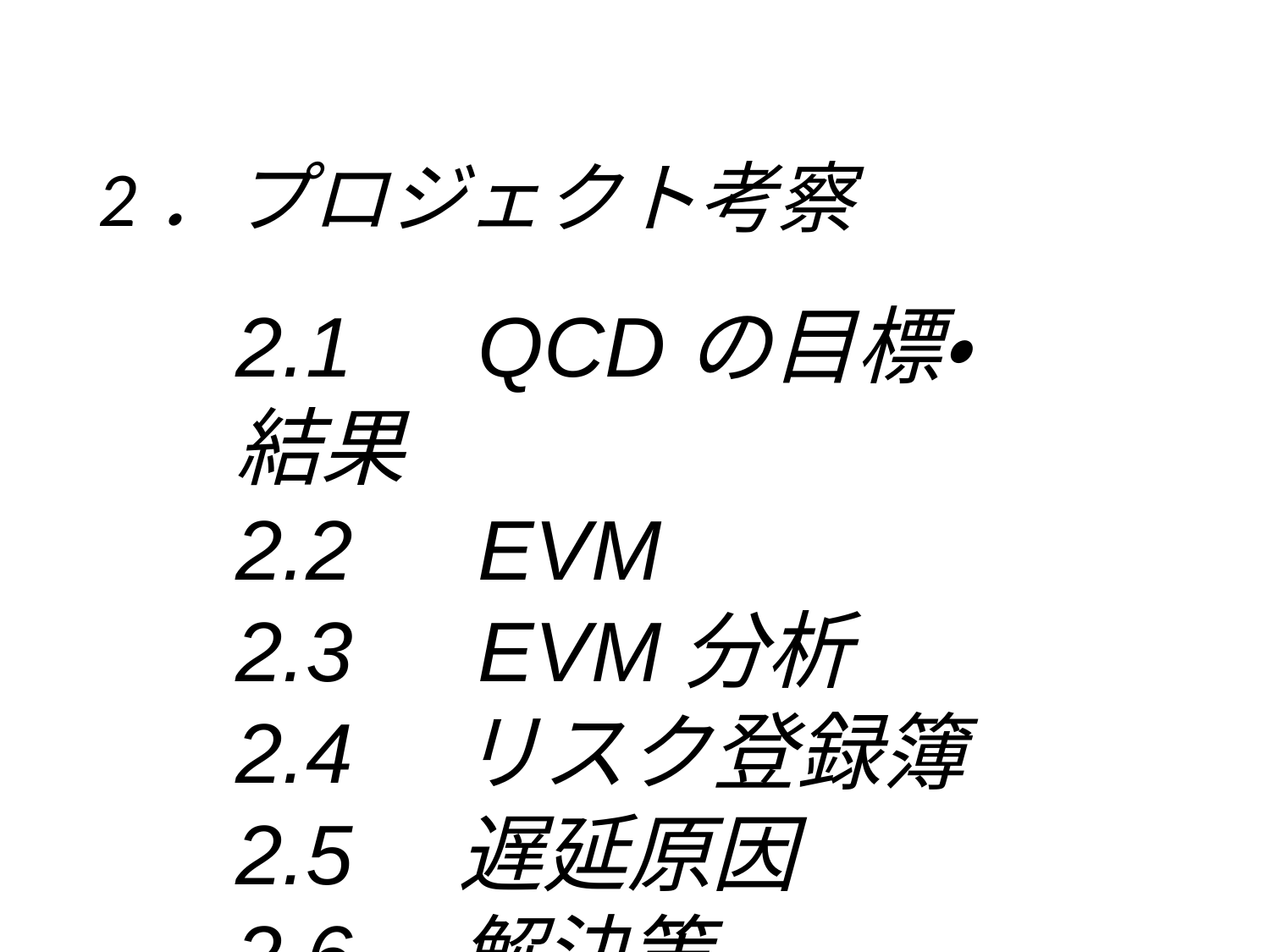

# 2．プロジェクト考察
2.1　QCDの目標・結果
2.2　EVM
2.3　EVM分析
2.4　リスク登録簿
2.5　遅延原因
2.6　解決策